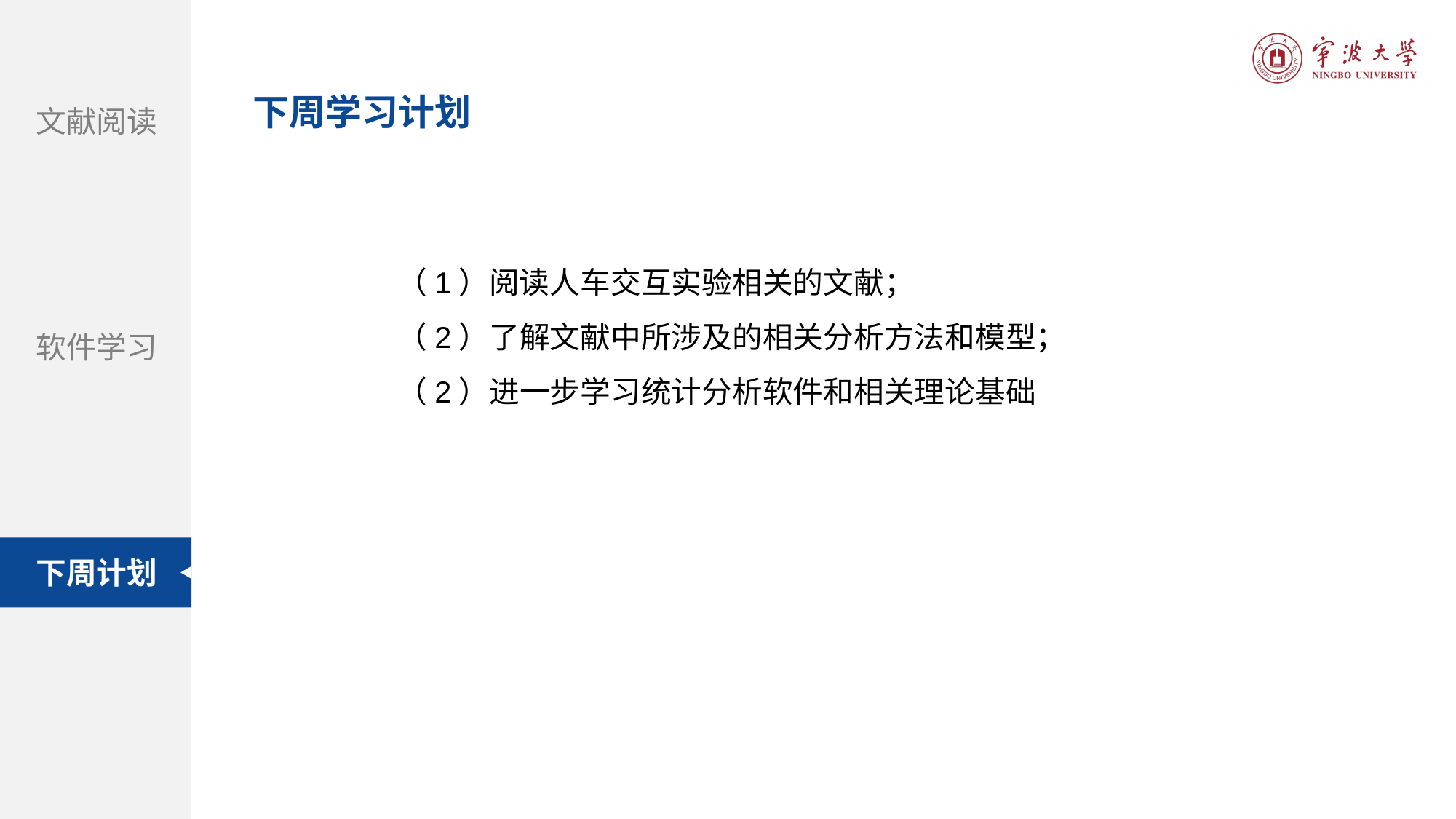

下周学习计划
文献阅读
（1）阅读人车交互实验相关的文献；
（2）了解文献中所涉及的相关分析方法和模型；
（2）进一步学习统计分析软件和相关理论基础
软件学习

下周计划